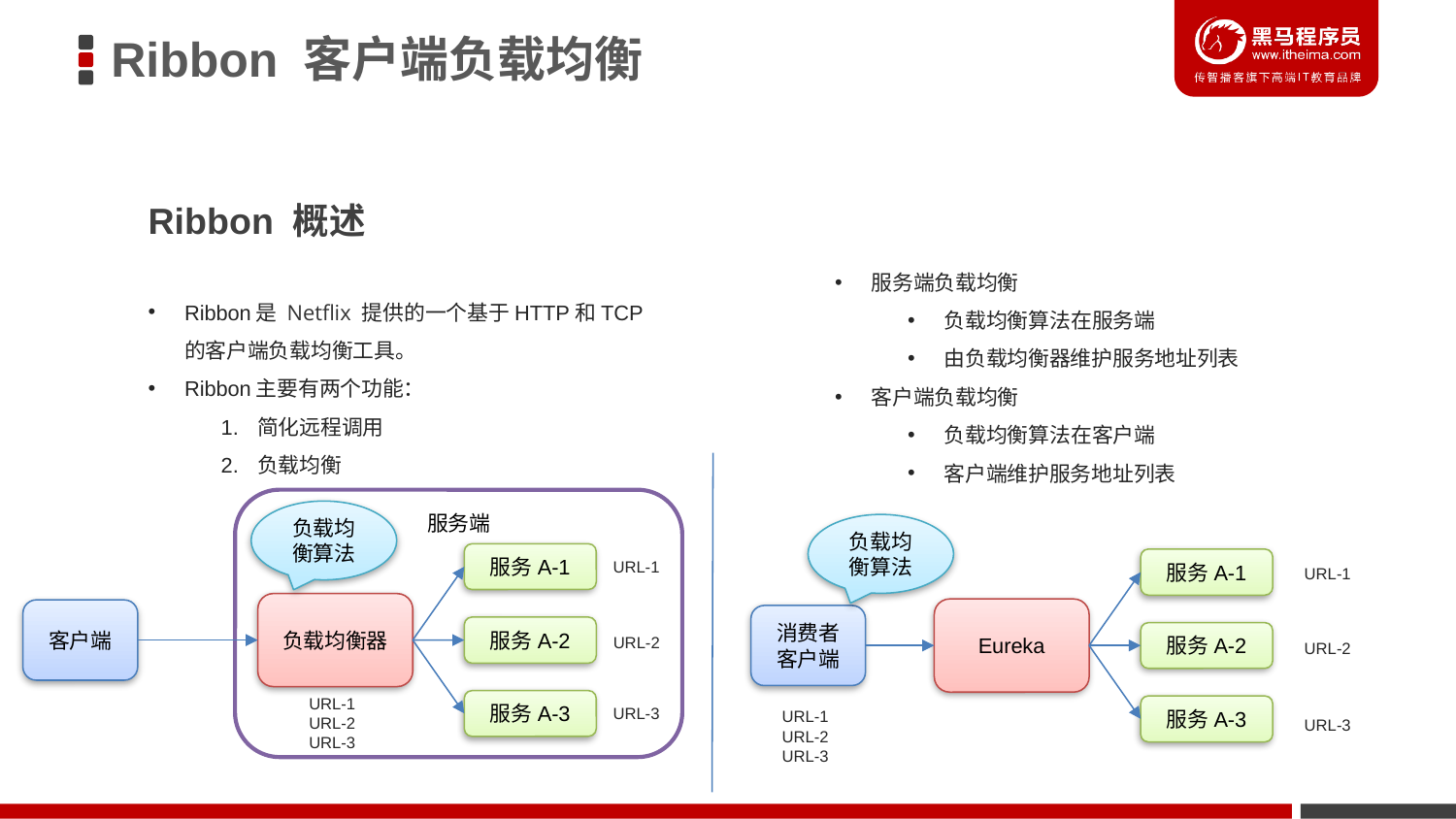

Ribbon 客户端负载均衡
Ribbon 概述
服务端负载均衡
负载均衡算法在服务端
由负载均衡器维护服务地址列表
客户端负载均衡
负载均衡算法在客户端
客户端维护服务地址列表
Ribbon是 Netflix 提供的一个基于HTTP和TCP的客户端负载均衡工具。
Ribbon主要有两个功能：
简化远程调用
负载均衡
服务端
负载均衡算法
负载均衡算法
服务A-1
服务A-1
URL-1
URL-1
负载均衡器
Eureka
客户端
消费者
客户端
服务A-2
服务A-2
URL-2
URL-2
URL-1
URL-2
URL-3
服务A-3
URL-3
服务A-3
URL-1
URL-2
URL-3
URL-3